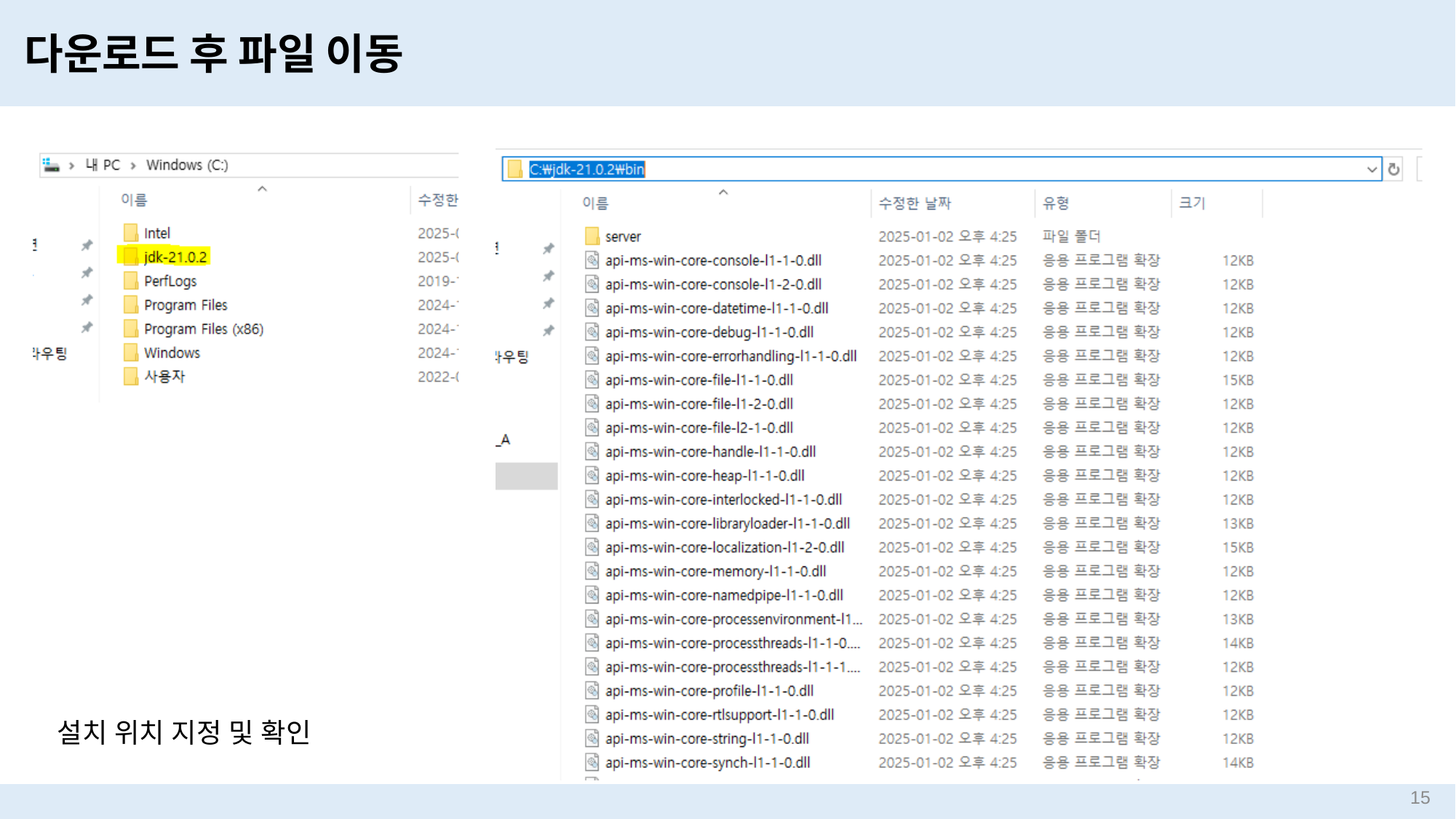

다운로드 후 파일 이동

설치 위치 지정 및 확인
15